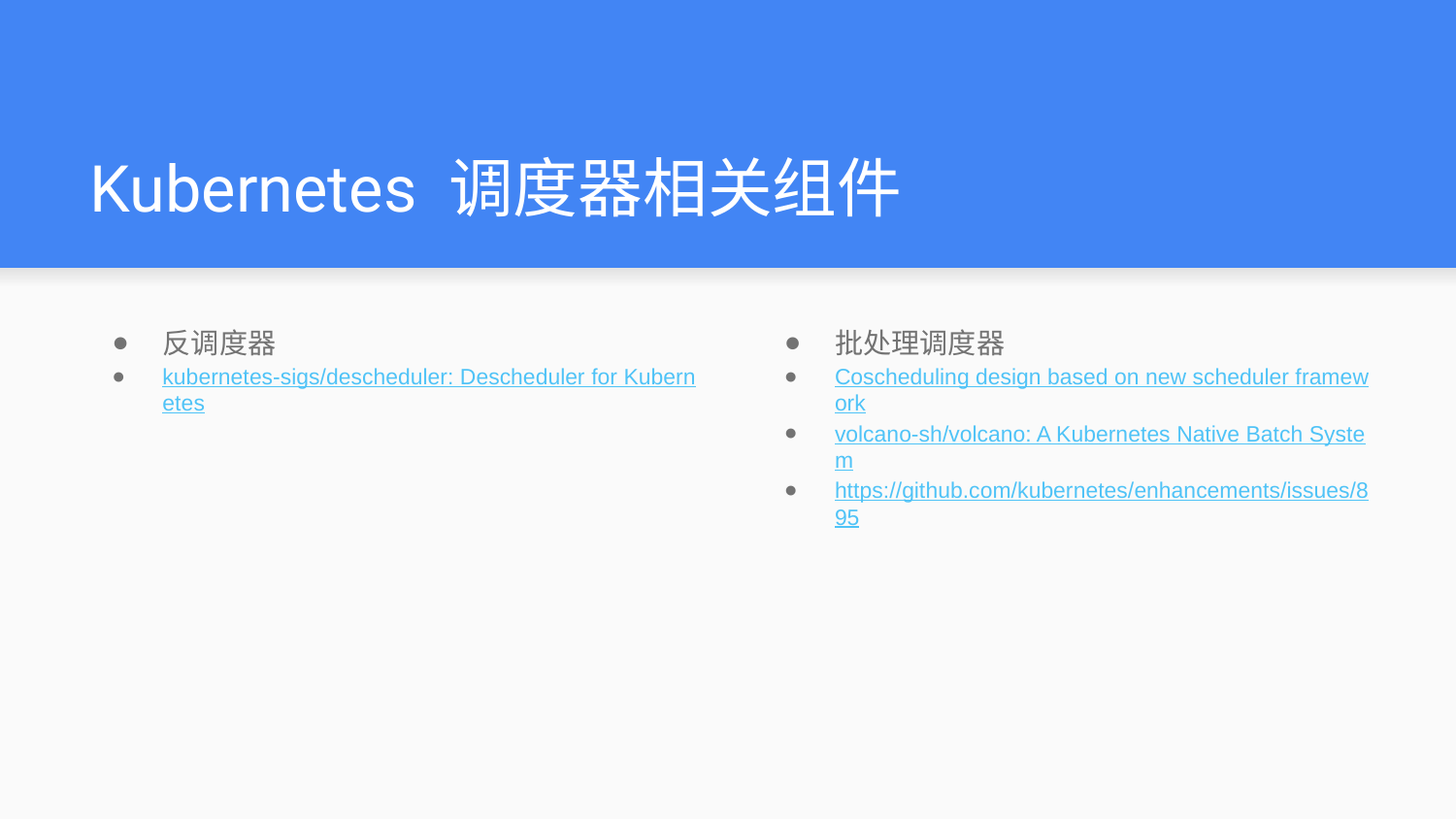

# Kubernetes 调度器相关组件
反调度器
kubernetes-sigs/descheduler: Descheduler for Kubernetes
批处理调度器
Coscheduling design based on new scheduler framework
volcano-sh/volcano: A Kubernetes Native Batch System
https://github.com/kubernetes/enhancements/issues/895